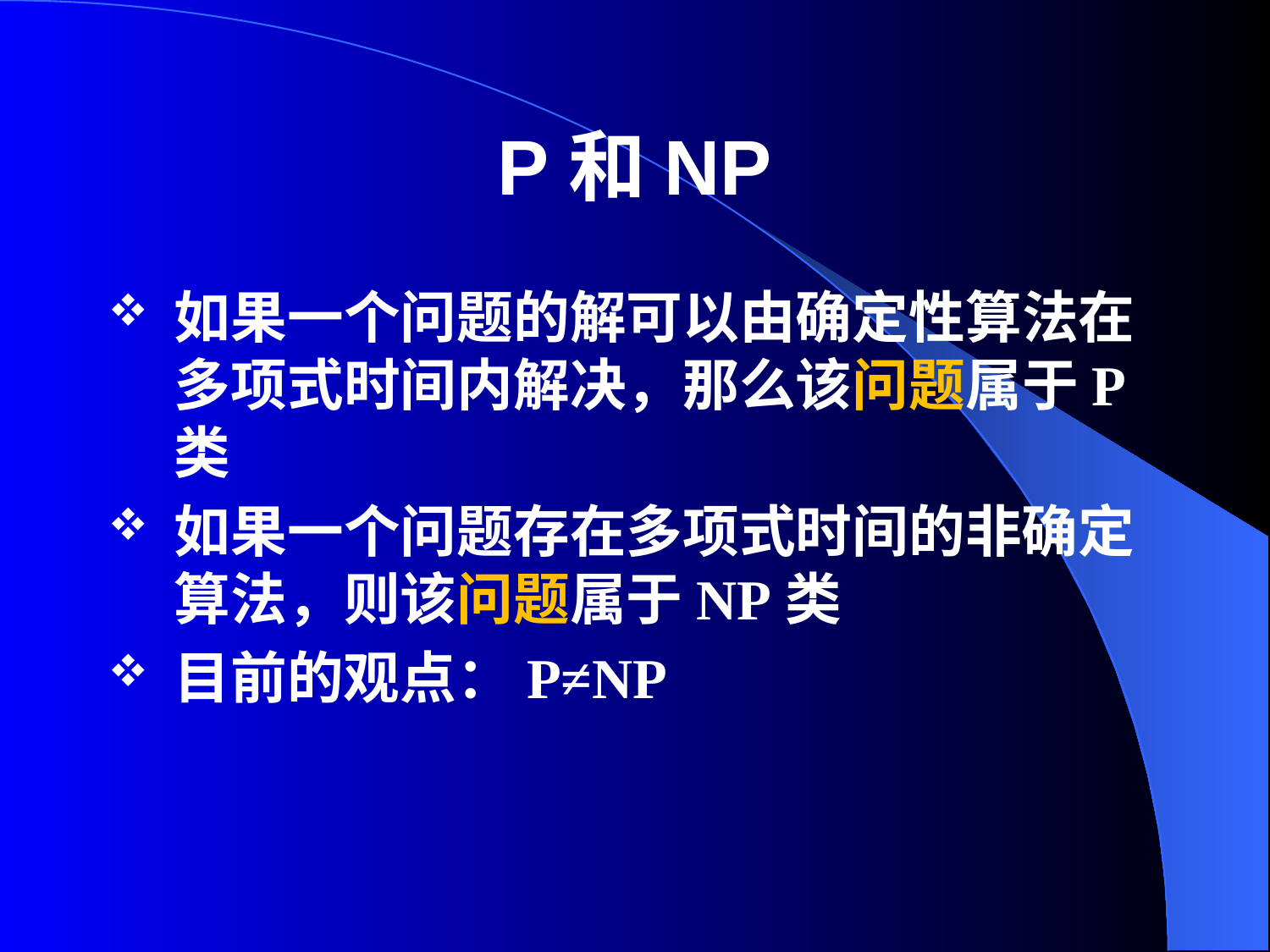

# P和NP
如果一个问题的解可以由确定性算法在多项式时间内解决，那么该问题属于P类
如果一个问题存在多项式时间的非确定算法，则该问题属于NP类
目前的观点：P≠NP